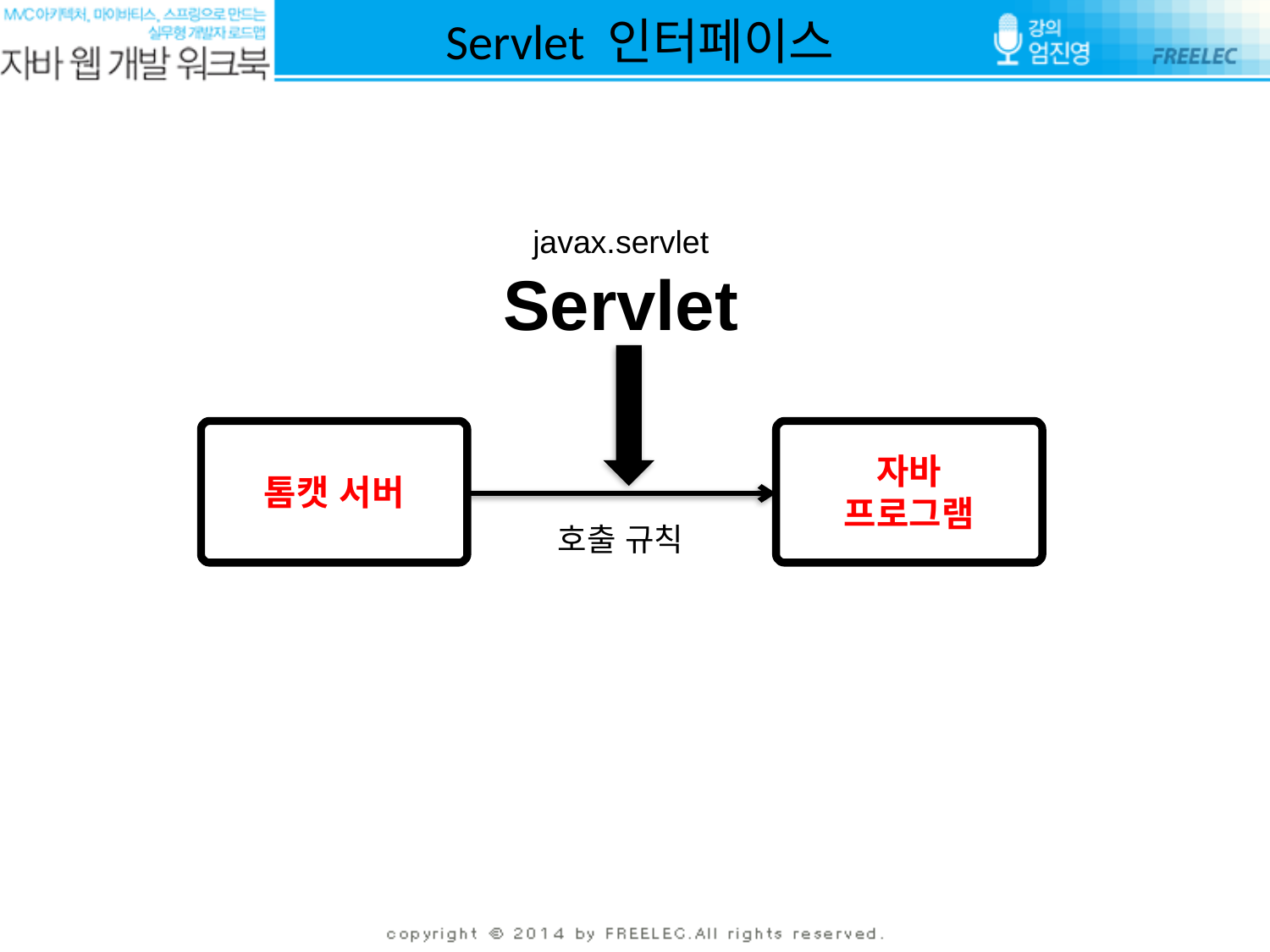

# Servlet 인터페이스
javax.servlet
Servlet

톰캣 서버
자바
프로그램
호출 규칙